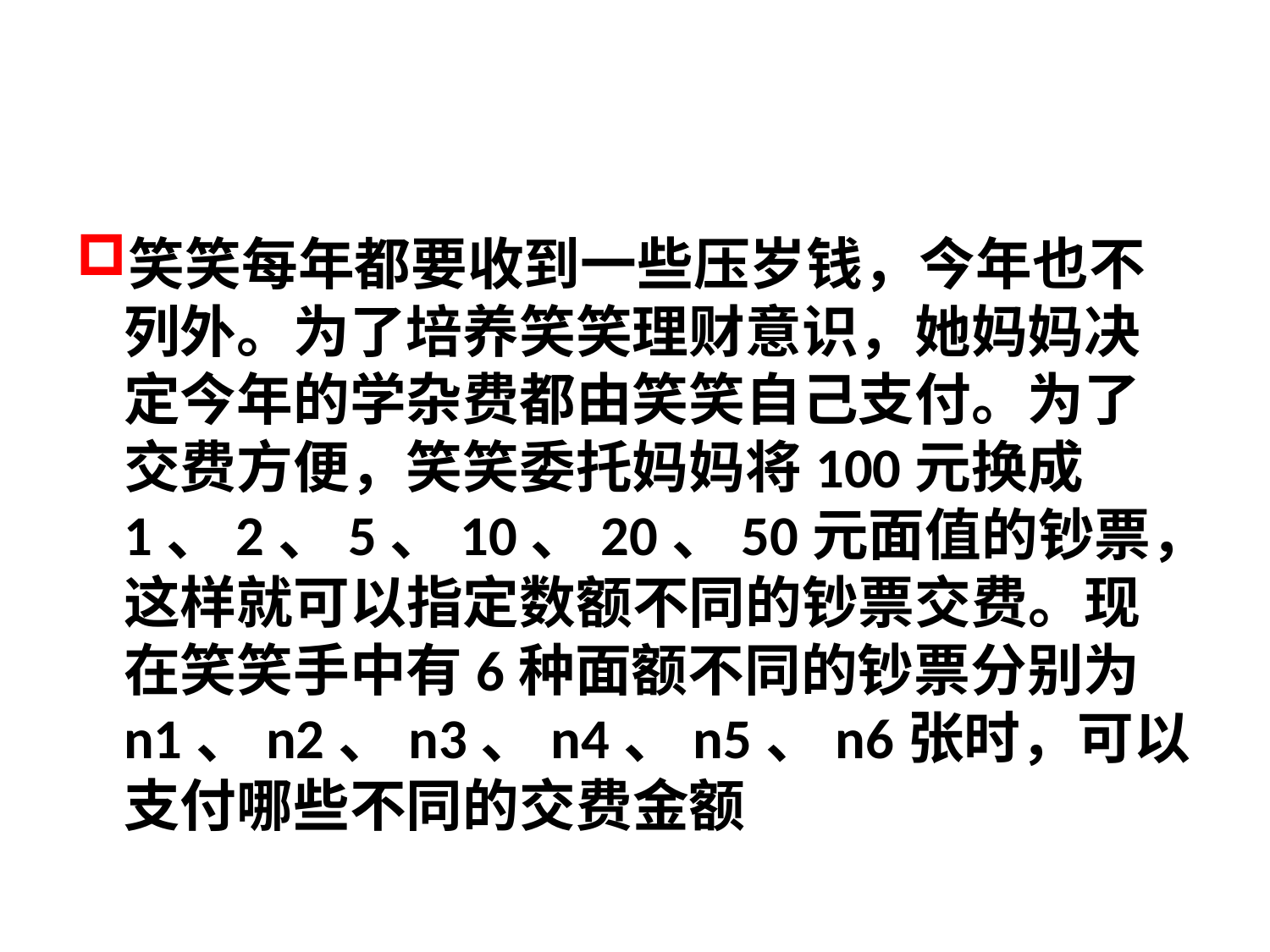

#
笑笑每年都要收到一些压岁钱，今年也不列外。为了培养笑笑理财意识，她妈妈决定今年的学杂费都由笑笑自己支付。为了交费方便，笑笑委托妈妈将100元换成1、2、5、10、20、50元面值的钞票，这样就可以指定数额不同的钞票交费。现在笑笑手中有6种面额不同的钞票分别为n1、n2、n3、n4、n5、n6张时，可以支付哪些不同的交费金额